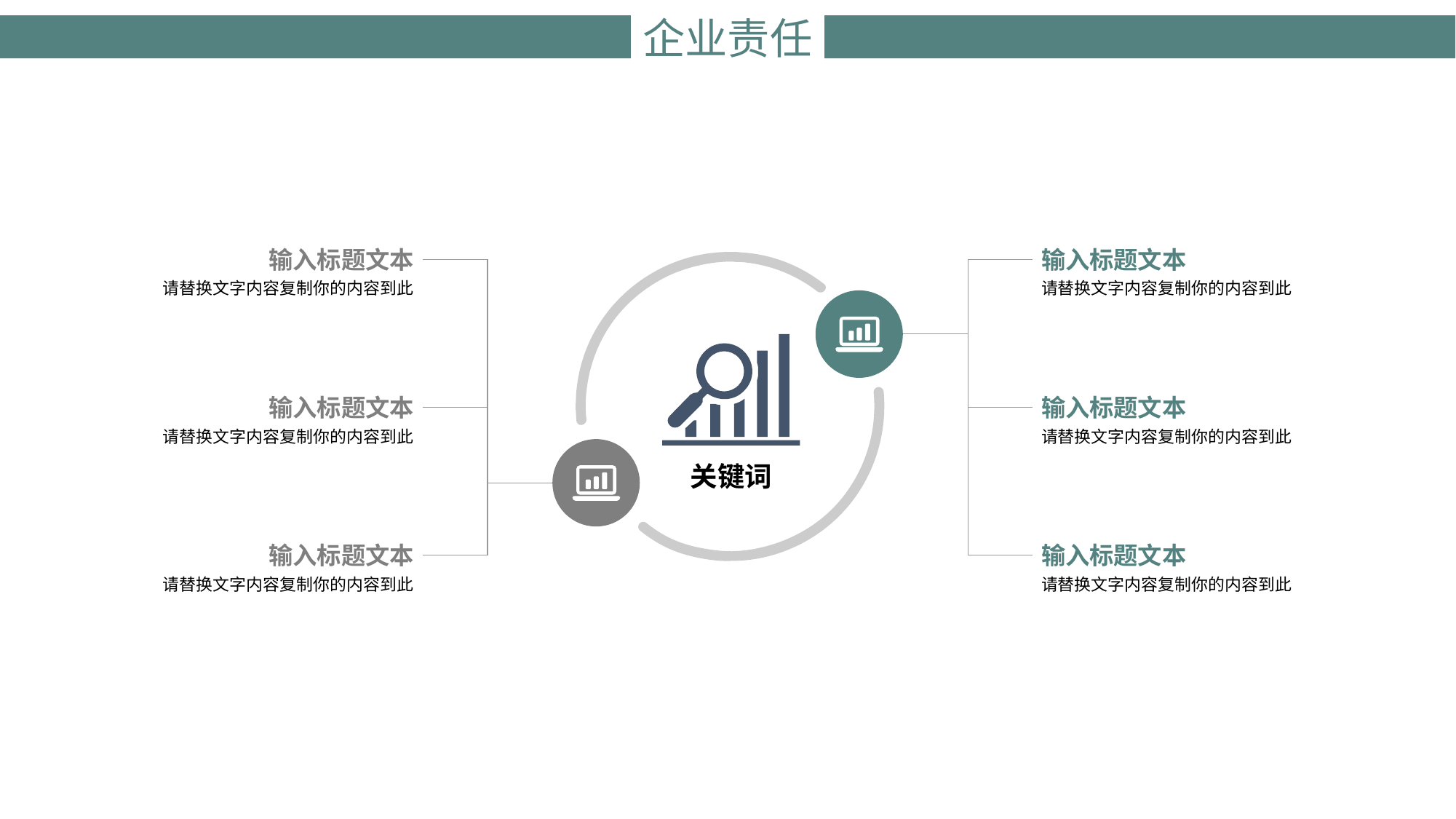

# 企业责任
输入标题文本
请替换文字内容复制你的内容到此

输入标题文本
请替换文字内容复制你的内容到此

输入标题文本
请替换文字内容复制你的内容到此

输入标题文本
请替换文字内容复制你的内容到此

关键词

输入标题文本
请替换文字内容复制你的内容到此

输入标题文本
请替换文字内容复制你的内容到此